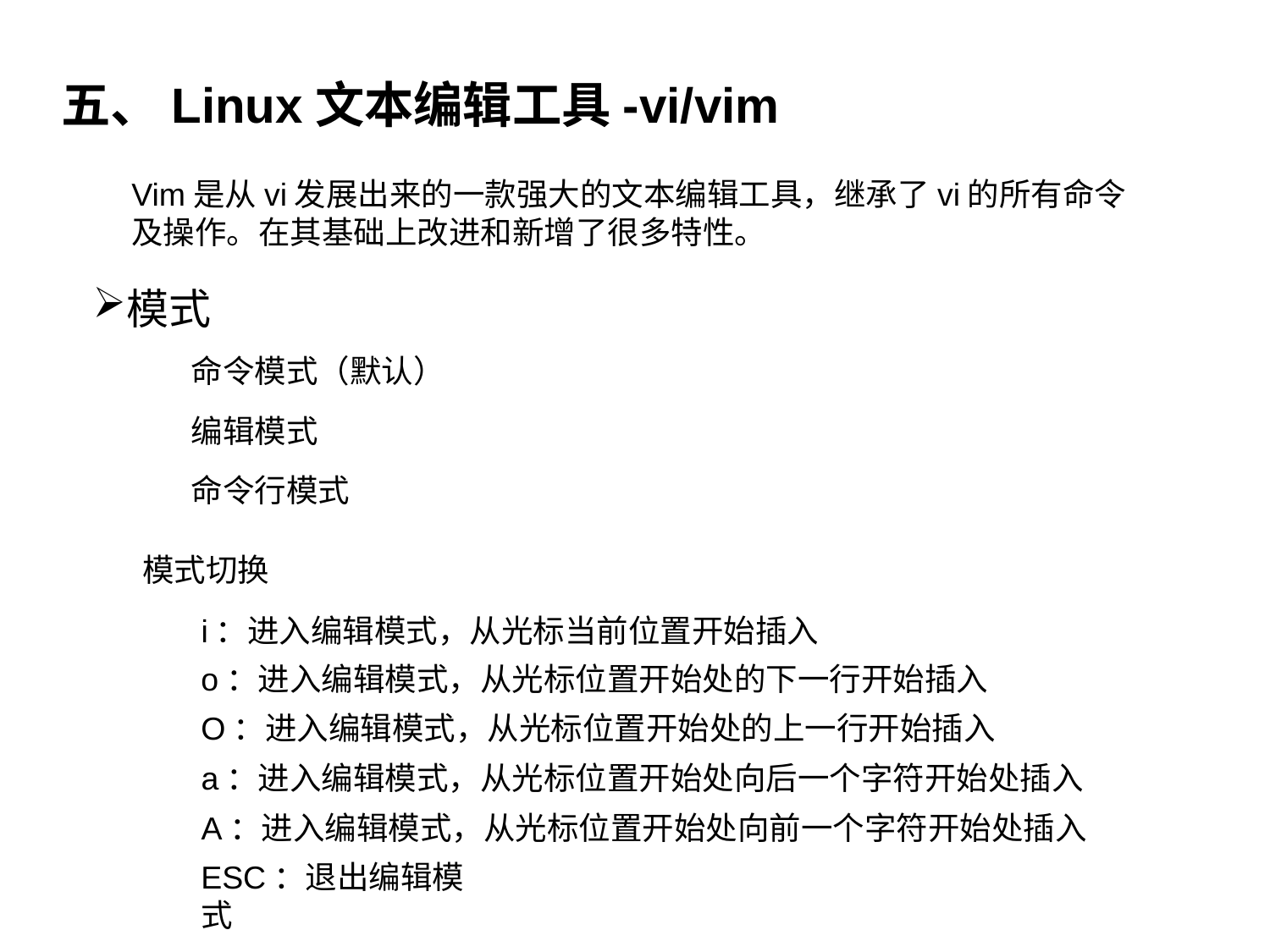

五、Linux文本编辑工具-vi/vim
Vim是从vi发展出来的一款强大的文本编辑工具，继承了vi的所有命令及操作。在其基础上改进和新增了很多特性。
模式
命令模式（默认）
编辑模式
命令行模式
模式切换
i：进入编辑模式，从光标当前位置开始插入
o：进入编辑模式，从光标位置开始处的下一行开始插入
O：进入编辑模式，从光标位置开始处的上一行开始插入
a：进入编辑模式，从光标位置开始处向后一个字符开始处插入
A：进入编辑模式，从光标位置开始处向前一个字符开始处插入
ESC：退出编辑模式